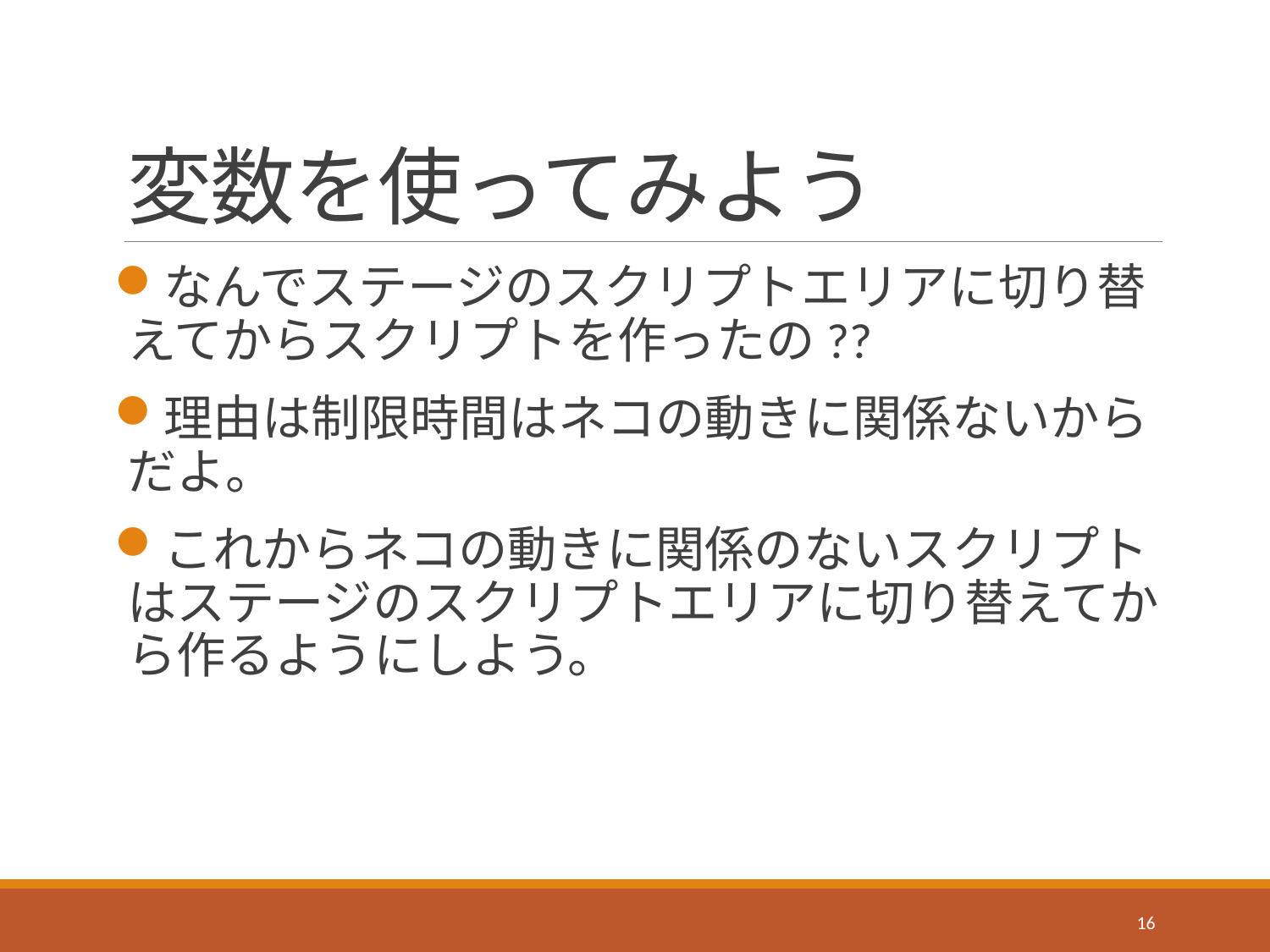

# 変数を使ってみよう
なんでステージのスクリプトエリアに切り替えてからスクリプトを作ったの??
理由は制限時間はネコの動きに関係ないからだよ。
これからネコの動きに関係のないスクリプトはステージのスクリプトエリアに切り替えてから作るようにしよう。
16